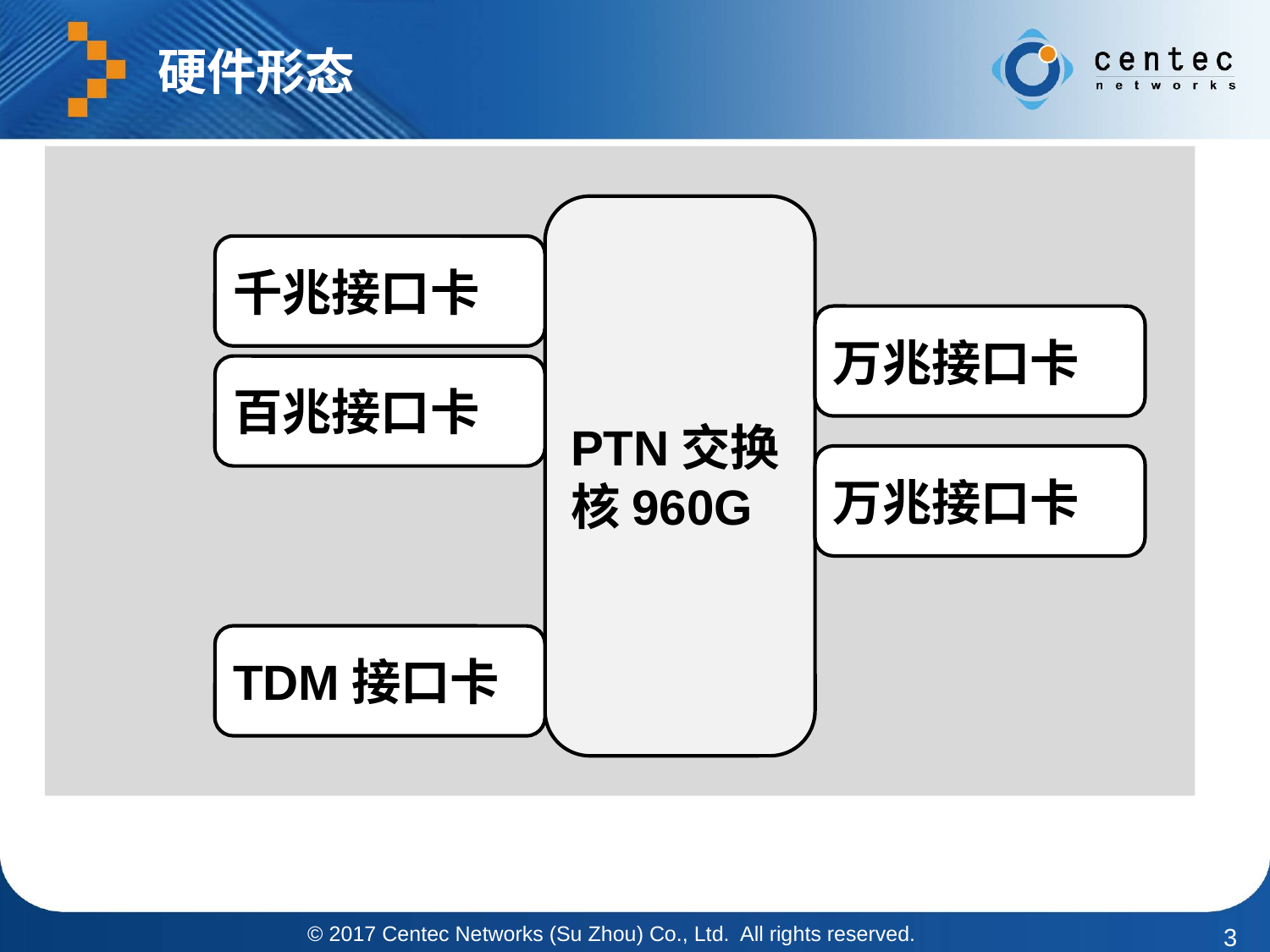

# 硬件形态

PTN交换核960G
千兆接口卡
万兆接口卡
百兆接口卡
万兆接口卡
TDM接口卡
© 2017 Centec Networks (Su Zhou) Co., Ltd.  All rights reserved.
3